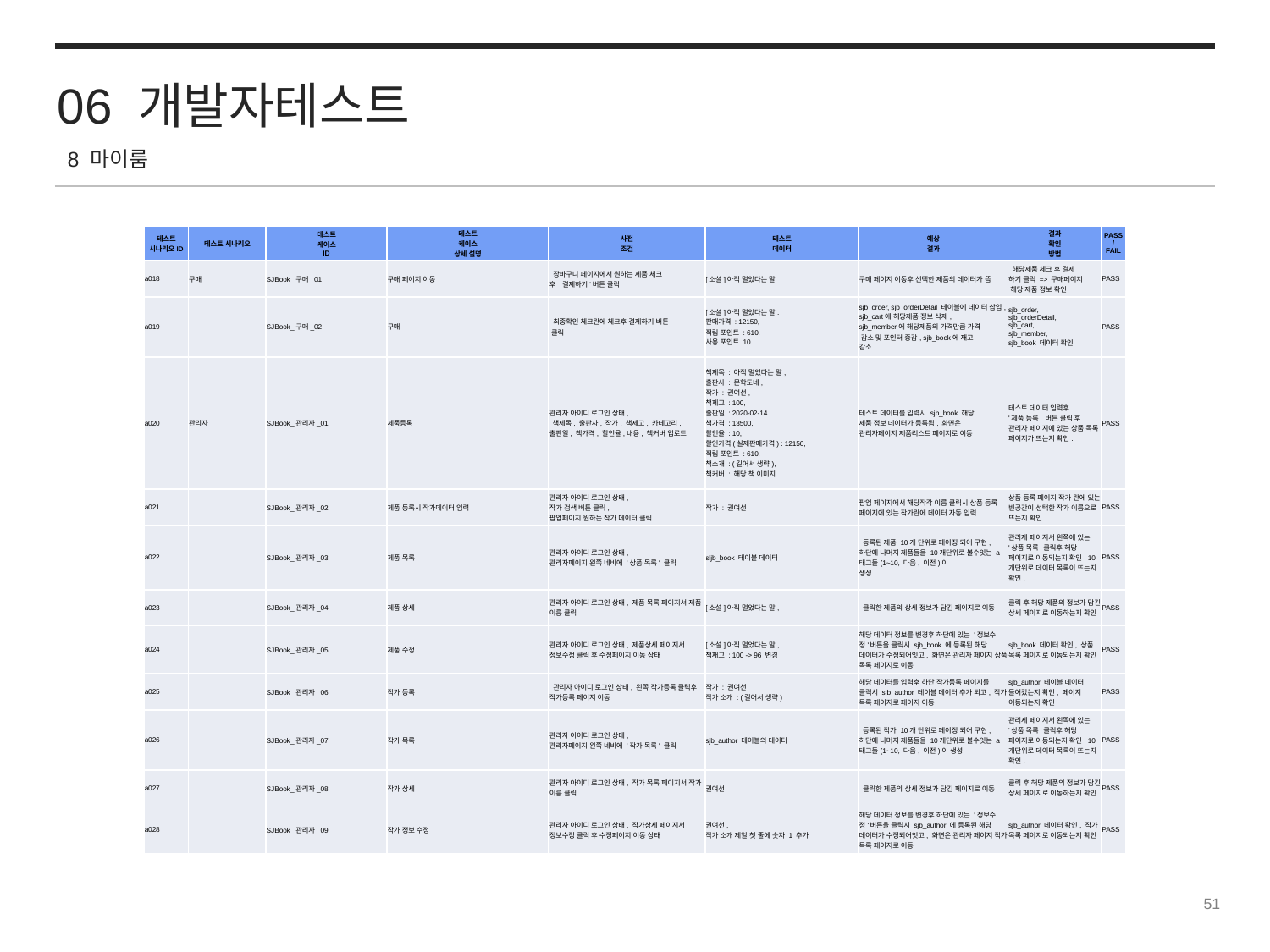

06 개발자테스트
8 마이룸
| 테스트 시나리오ID | 테스트 시나리오 | 테스트 케이스 ID | 테스트 케이스 상세 설명 | 사전 조건 | 테스트 데이터 | 예상 결과 | 결과 확인 방법 | PASS / FAIL |
| --- | --- | --- | --- | --- | --- | --- | --- | --- |
| a018 | 구매 | SJBook\_구매\_01 | 구매 페이지 이동 | 장바구니 페이지에서 원하는 제품 체크 후 '결제하기'버튼 클릭 | [소설]아직 멀었다는 말 | 구매 페이지 이동후 선택한 제품의 데이터가 뜸 | 해당제품 체크 후 결제 하기 클릭 => 구매페이지 해당 제품 정보 확인 | PASS |
| a019 |  | SJBook\_구매\_02 | 구매 | 최종확인 체크란에 체크후 결제하기 버튼 클릭 | [소설]아직 멀었다는 말. 판매가격 : 12150, 적립 포인트 : 610, 사용 포인트 10 | sjb\_order, sjb\_orderDetail 테이블에 데이터 삽입, sjb\_cart에 해당제품 정보 삭제, sjb\_member에 해당제품의 가격만큼 가격 감소 및 포인터 증감, sjb\_book에 재고 감소 | sjb\_order, sjb\_orderDetail, sjb\_cart, sjb\_member, sjb\_book 데이터 확인 | PASS |
| a020 | 관리자 | SJBook\_관리자\_01 | 제품등록 | 관리자 아이디 로그인 상태, 책제목, 출판사, 작가, 책제고, 카테고리, 출판일, 책가격, 할인율,내용, 책커버 업로드 | 책제목 : 아직 멀었다는 말, 출판사 : 문학도네, 작가 : 권여선, 책제고 : 100, 출판일 : 2020-02-14 책가격 : 13500, 할인율 : 10, 할인가격(실제판매가격) : 12150, 적립 포인트 : 610, 책소개 : (길어서 생략), 책커버 : 해당 책 이미지 | 테스트 데이터를 입력시 sjb\_book 해당 제품 정보 데이터가 등록됨, 화면은 관리자페이지 제품리스트 페이지로 이동 | 테스트 데이터 입력후 '제품 등록' 버튼 클릭 후 관리자 페이지에 있는 상품 목록 페이지가 뜨는지 확인. | PASS |
| a021 |  | SJBook\_관리자\_02 | 제품 등록시 작가데이터 입력 | 관리자 아이디 로그인 상태, 작가 검색 버튼 클릭, 팝업페이지 원하는 작가 데이터 클릭 | 작가 : 권여선 | 팝업 페이지에서 해당작각 이름 클릭시 상품 등록 페이지에 있는 작가란에 데이터 자동 입력 | 상품 등록 페이지 작가 란에 있는 빈공간이 선택한 작가 이름으로 뜨는지 확인 | PASS |
| a022 |  | SJBook\_관리자\_03 | 제품 목록 | 관리자 아이디 로그인 상태, 관리자페이지 왼쪽 네비에 '상품 목록' 클릭 | sljb\_book 테이블 데이터 | 등록된 제품 10개 단위로 페이징 되어 구현, 하단에 나머지 제품들을 10개단위로 볼수잇는 a태그들(1~10, 다음, 이전)이 생성. | 관리제 페이지서 왼쪽에 있는 '상품 목록'클릭후 해당 페이지로 이동되는지 확인, 10개단위로 데이터 목록이 뜨는지 확인. | PASS |
| a023 |  | SJBook\_관리자\_04 | 제품 상세 | 관리자 아이디 로그인 상태, 제품 목록 페이지서 제품 이름 클릭 | [소설]아직 멀었다는 말, | 클릭한 제품의 상세 정보가 담긴 페이지로 이동 | 클릭 후 해당 제품의 정보가 담긴 상세 페이지로 이동하는지 확인 | PASS |
| a024 |  | SJBook\_관리자\_05 | 제품 수정 | 관리자 아이디 로그인 상태, 제품상세 페이지서 정보수정 클릭 후 수정페이지 이동 상태 | [소설]아직 멀었다는 말, 책재고 : 100 -> 96 변경 | 해당 데이터 정보를 변경후 하단에 있는 '정보수정'버튼을 클릭시 sjb\_book 에 등록된 해당 데이터가 수정되어잇고, 화면은 관리자 페이지 상품 목록 페이지로 이동 | sjb\_book 데이터 확인, 상품 목록 페이지로 이동되는지 확인 | PASS |
| a025 |  | SJBook\_관리자\_06 | 작가 등록 | 관리자 아이디 로그인 상태, 왼쪽 작가등록 클릭후 작가등록 페이지 이동 | 작가 : 권여선 작가 소개 : (길어서 생략) | 해당 데이터를 입력후 하단 작가등록 페이지를 클릭시 sjb\_author 테이블 데이터 추가 되고, 작가 목록 페이지로 페이지 이동 | sjb\_author 테이블 데이터 들어갔는지 확인, 페이지 이동되는지 확인 | PASS |
| a026 |  | SJBook\_관리자\_07 | 작가 목록 | 관리자 아이디 로그인 상태, 관리자페이지 왼쪽 네비에 '작가 목록' 클릭 | sjb\_author 테이블의 데이터 | 등록된 작가 10개 단위로 페이징 되어 구현, 하단에 나머지 제품들을 10개단위로 볼수잇는 a태그들(1~10, 다음, 이전)이 생성 | 관리제 페이지서 왼쪽에 있는 '상품 목록'클릭후 해당 페이지로 이동되는지 확인, 10개단위로 데이터 목록이 뜨는지 확인. | PASS |
| a027 |  | SJBook\_관리자\_08 | 작가 상세 | 관리자 아이디 로그인 상태, 작가 목록 페이지서 작가 이름 클릭 | 권여선 | 클릭한 제품의 상세 정보가 담긴 페이지로 이동 | 클릭 후 해당 제품의 정보가 담긴 상세 페이지로 이동하는지 확인 | PASS |
| a028 |  | SJBook\_관리자\_09 | 작가 정보 수정 | 관리자 아이디 로그인 상태, 작가상세 페이지서 정보수정 클릭 후 수정페이지 이동 상태 | 권여선, 작가 소개 제일 첫 줄에 숫자 1 추가 | 해당 데이터 정보를 변경후 하단에 있는 '정보수정'버튼을 클릭시 sjb\_author 에 등록된 해당 데이터가 수정되어잇고, 화면은 관리자 페이지 작가 목록 페이지로 이동 | sjb\_author 데이터 확인, 작가 목록 페이지로 이동되는지 확인 | PASS |